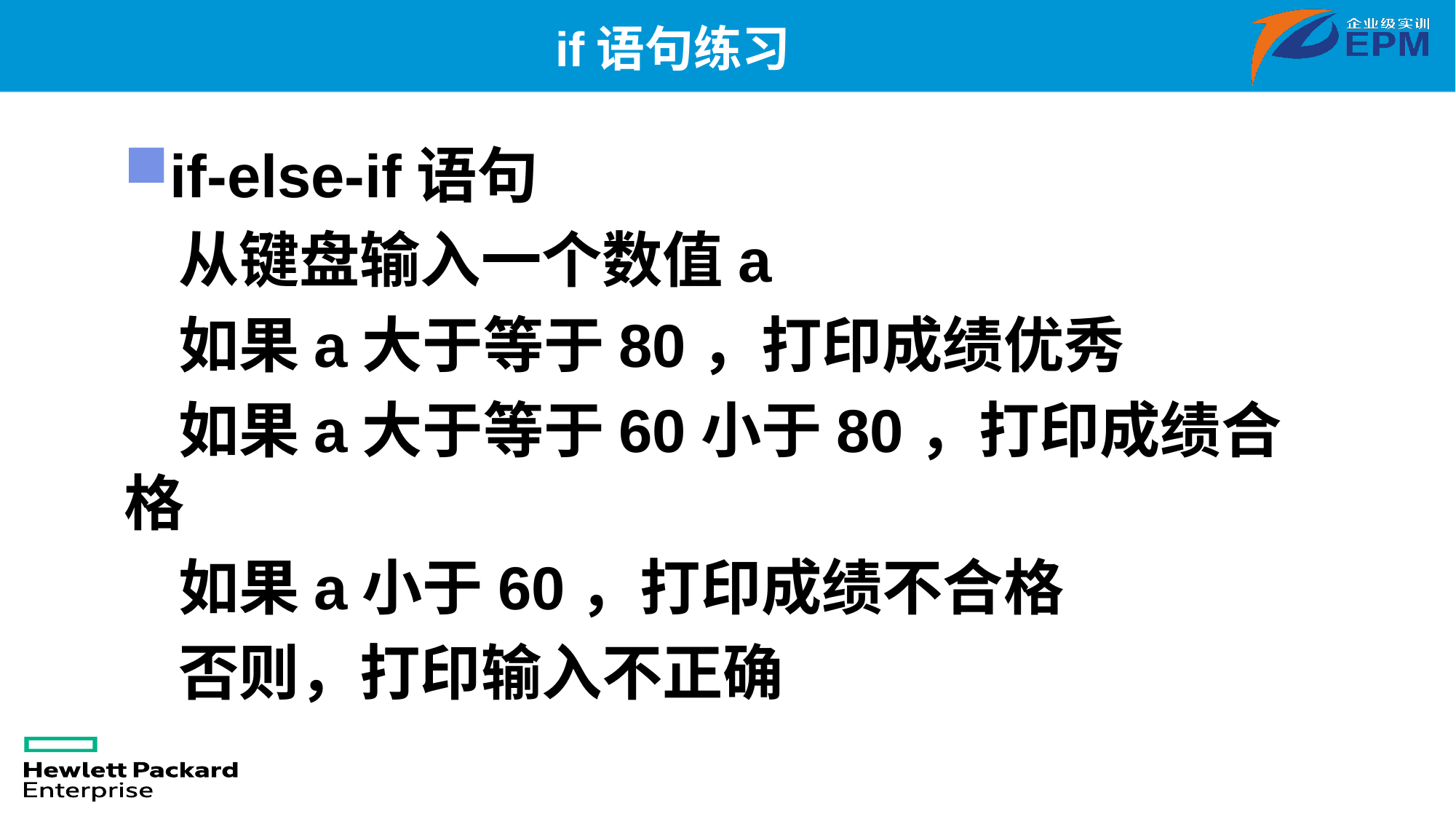

# if语句练习
if-else-if语句
从键盘输入一个数值a
如果a大于等于80，打印成绩优秀
如果a大于等于60小于80，打印成绩合格
如果a小于60，打印成绩不合格
否则，打印输入不正确